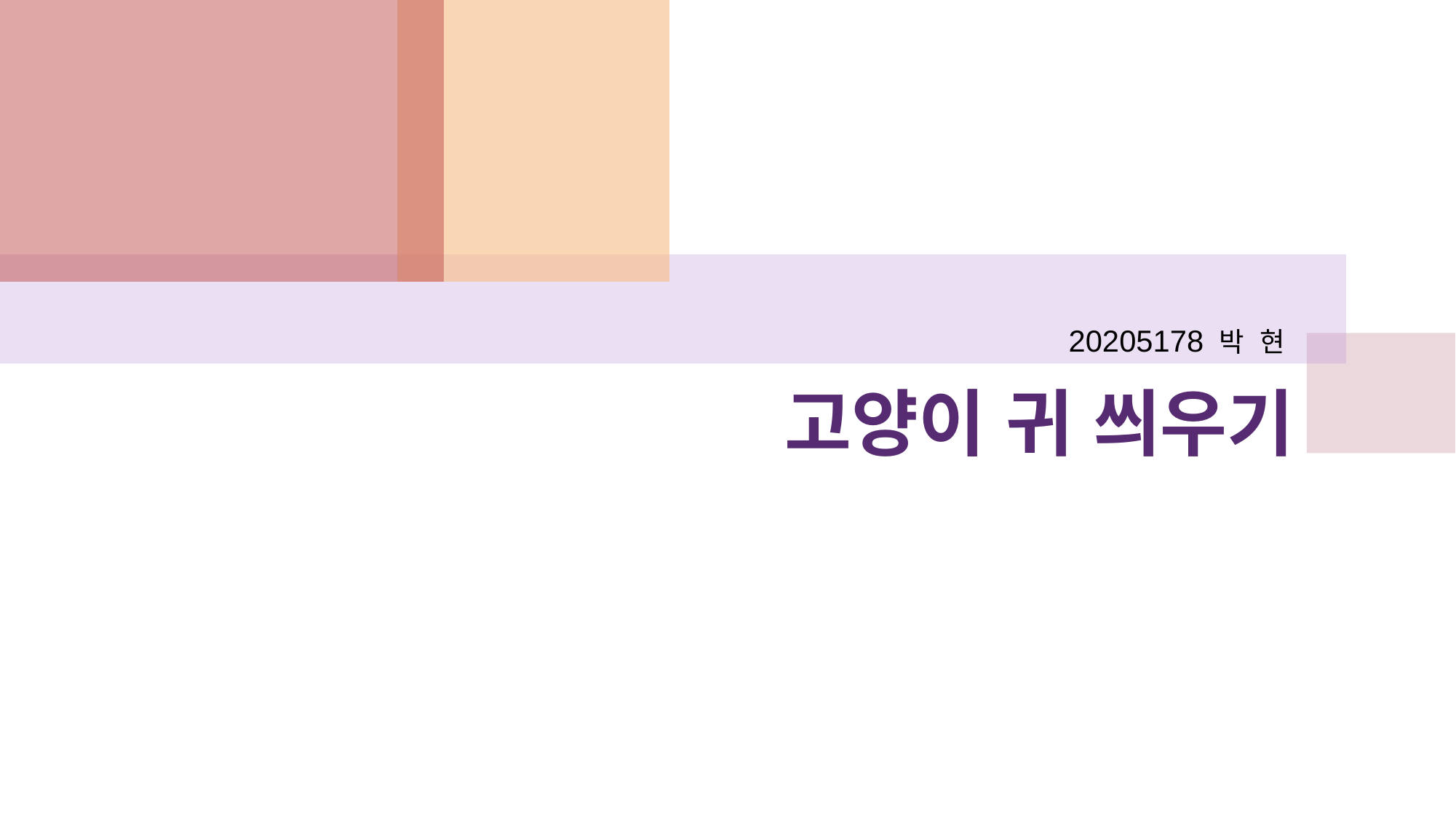

20205178 박  현
# 고양이 귀 씌우기